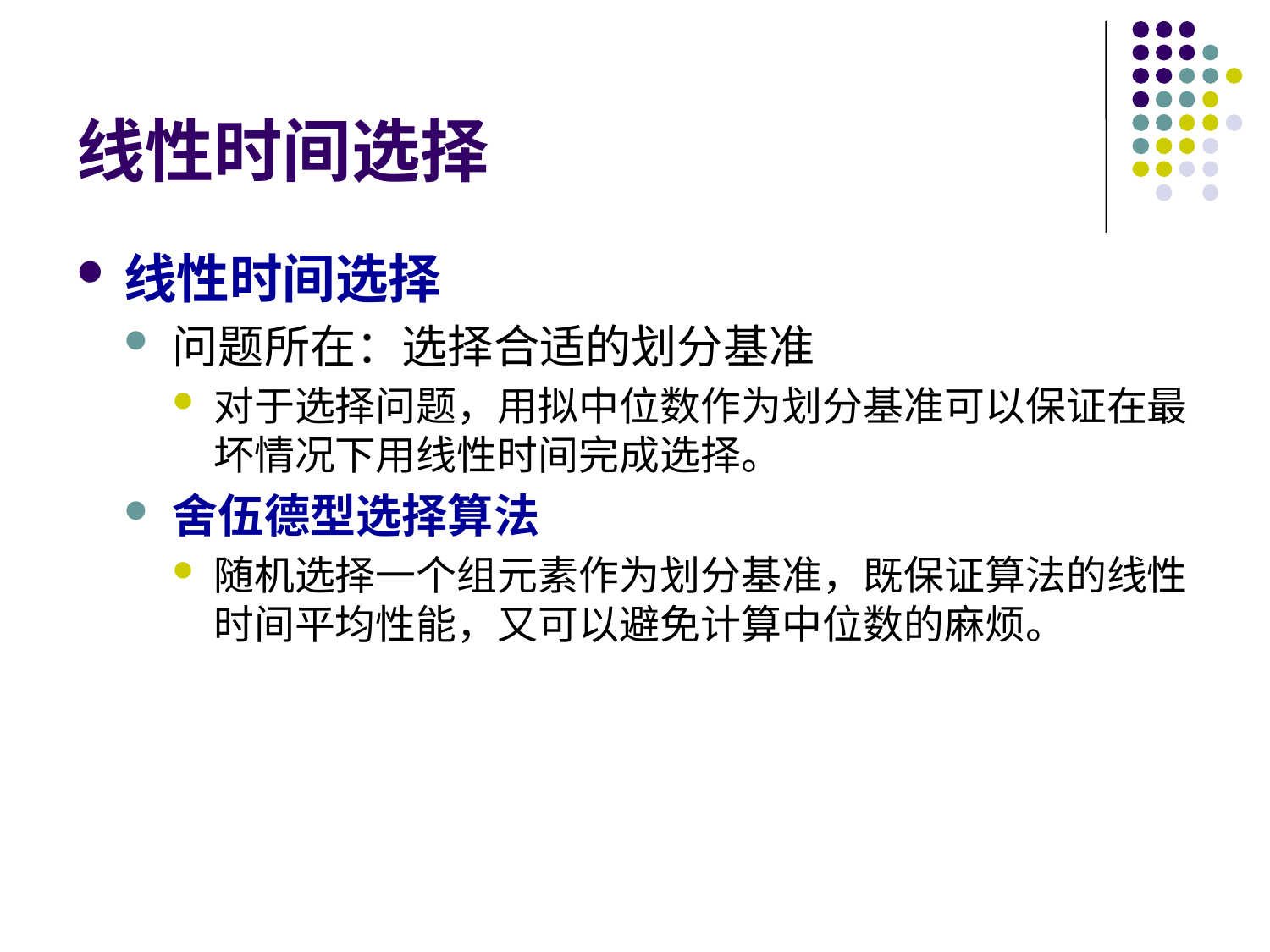

# 线性时间选择
线性时间选择
问题所在：选择合适的划分基准
对于选择问题，用拟中位数作为划分基准可以保证在最坏情况下用线性时间完成选择。
舍伍德型选择算法
随机选择一个组元素作为划分基准，既保证算法的线性时间平均性能，又可以避免计算中位数的麻烦。